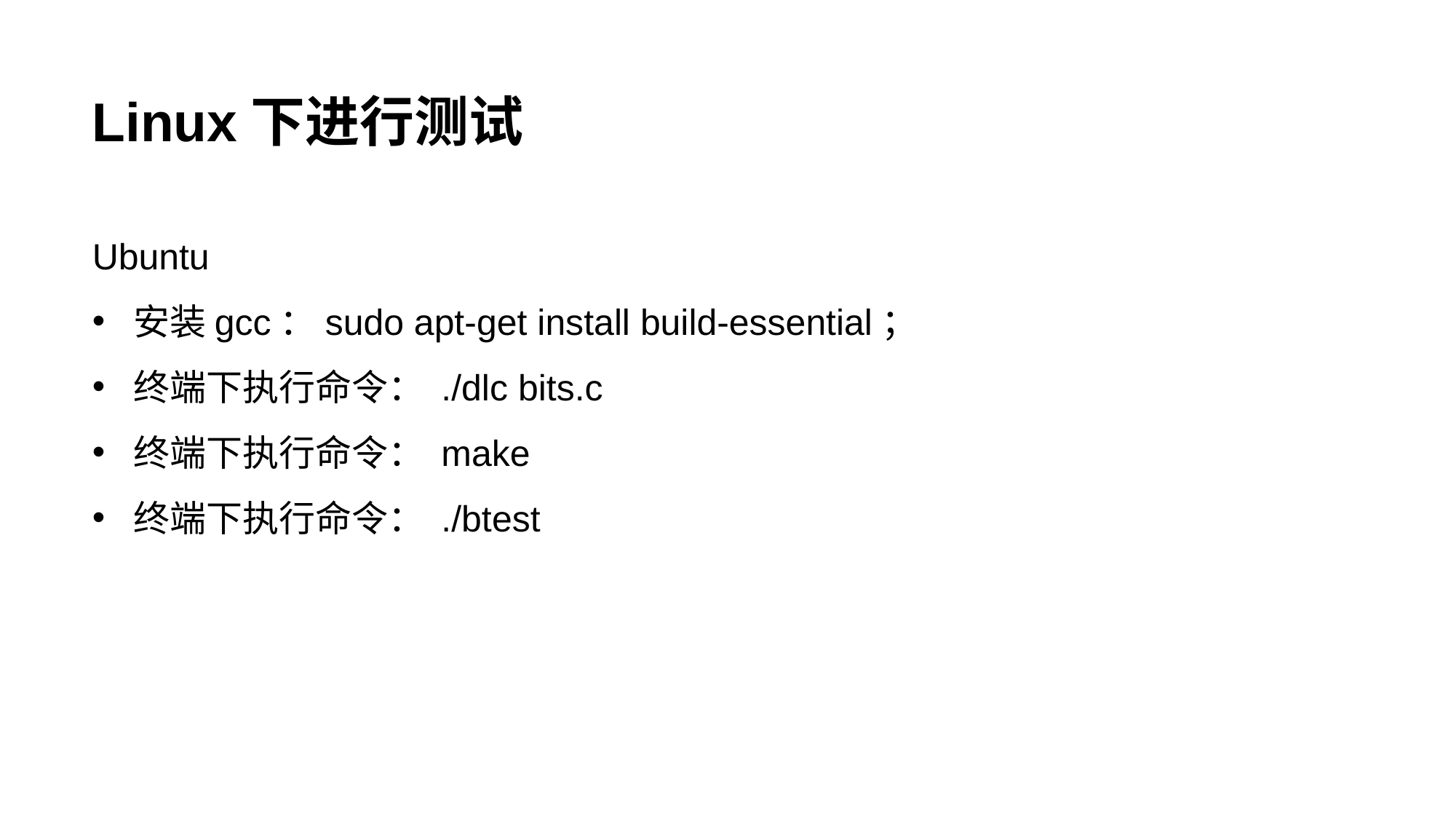

Linux下进行测试
Ubuntu
安装gcc：sudo apt-get install build-essential；
终端下执行命令： ./dlc bits.c
终端下执行命令： make
终端下执行命令： ./btest